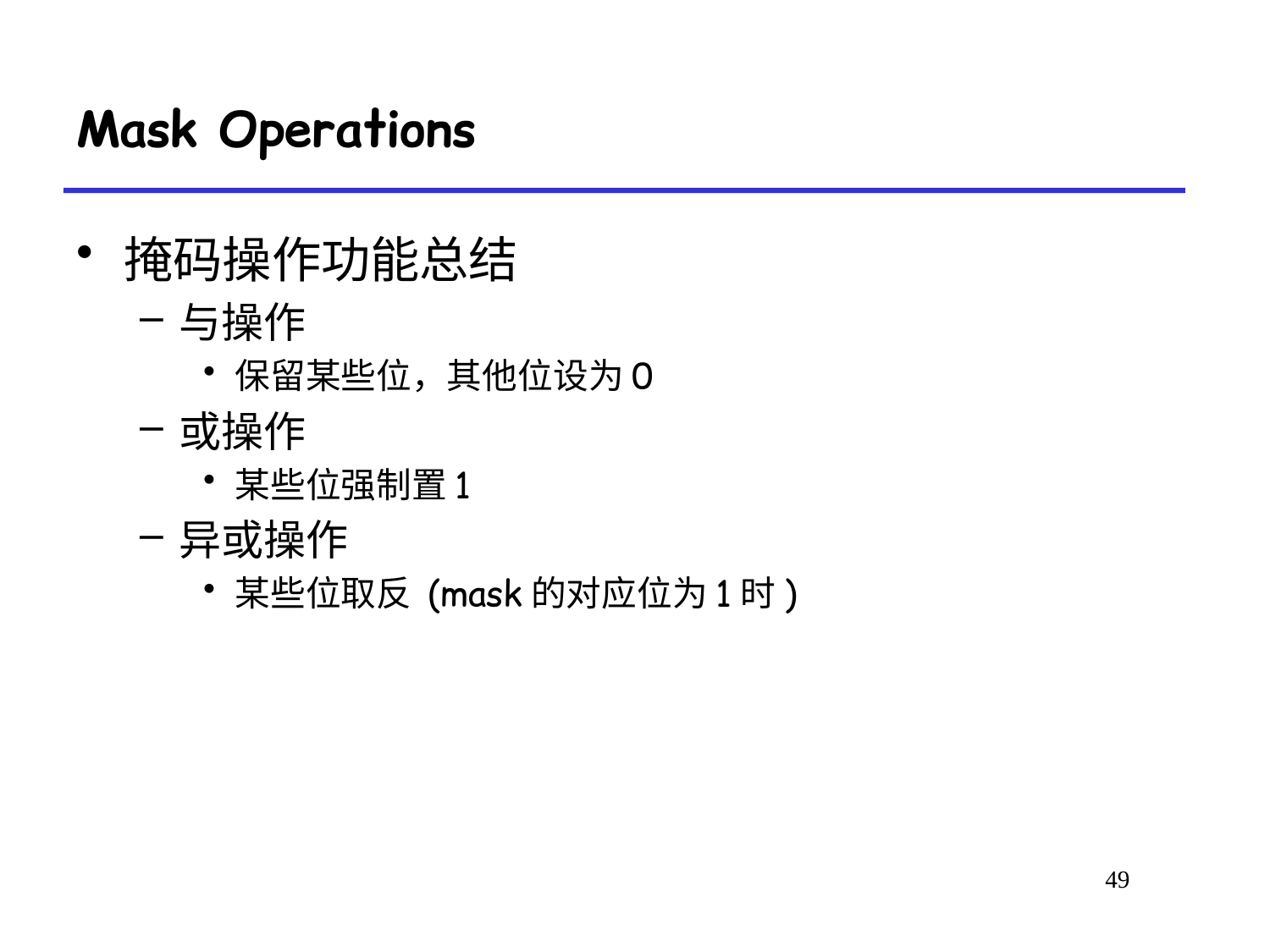

# Mask Operations
掩码操作功能总结
与操作
保留某些位，其他位设为0
或操作
某些位强制置1
异或操作
某些位取反 (mask的对应位为1时)
49